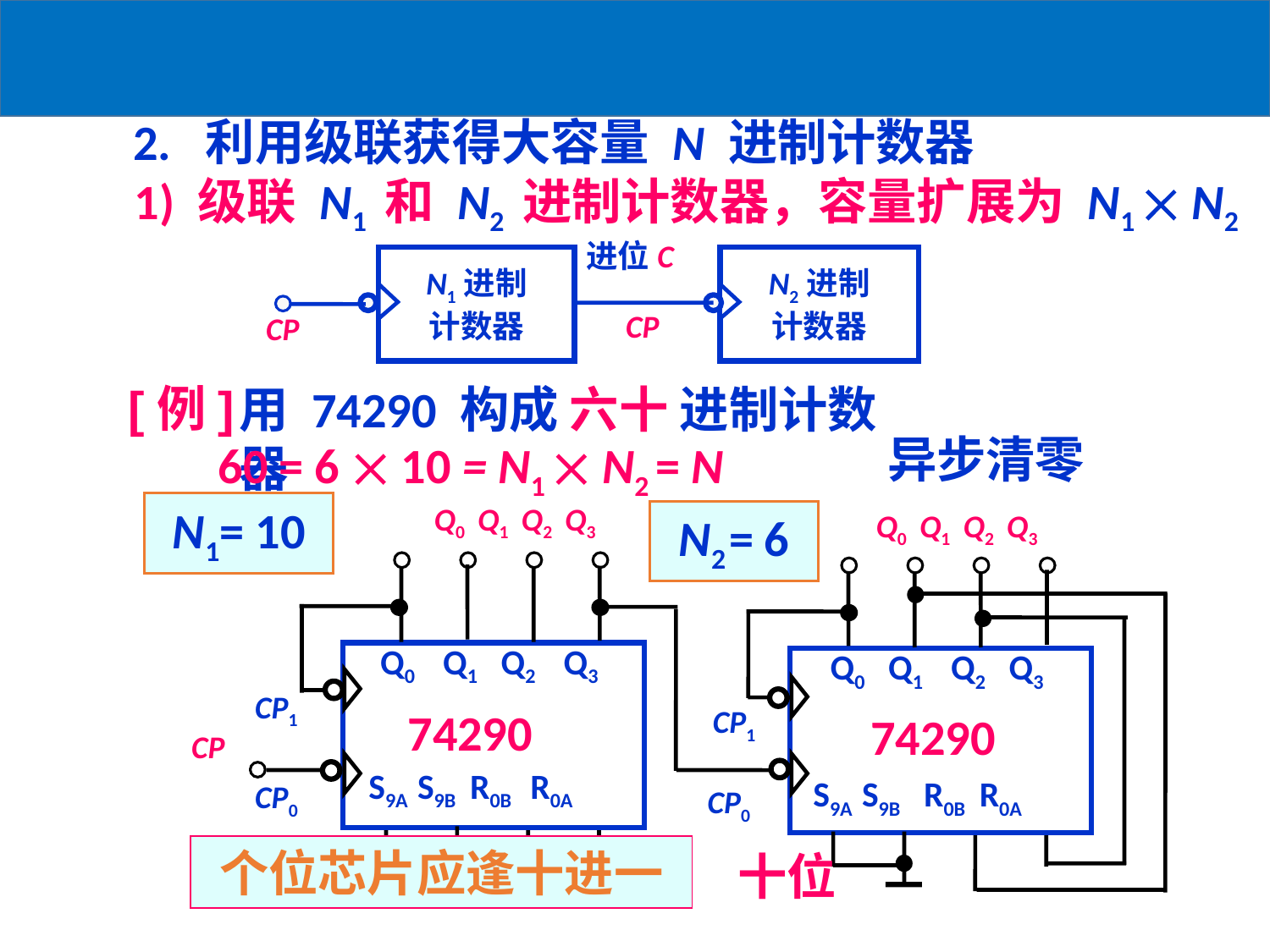

2.  利用级联获得大容量 N 进制计数器
1) 级联 N1 和 N2 进制计数器，容量扩展为 N1 × N2
进位C
N1进制
计数器

N2进制
计数器

CP
CP

[例]
用 74290 构成 六十 进制计数器
异步清零
60 = 6 × 10 = N1 × N2 = N
N1= 10
Q0   Q1   Q2   Q3
Q0   Q1   Q2   Q3

Q0      Q1     Q2      Q3
  Q0     Q1      Q2     Q3

CP1

CP1
74290
74290

CP

S9A  S9B   R0B    R0A

S9A  S9B     R0B   R0A
CP0
CP0

N2 =  6
个位芯片应逢十进一
十位
个位